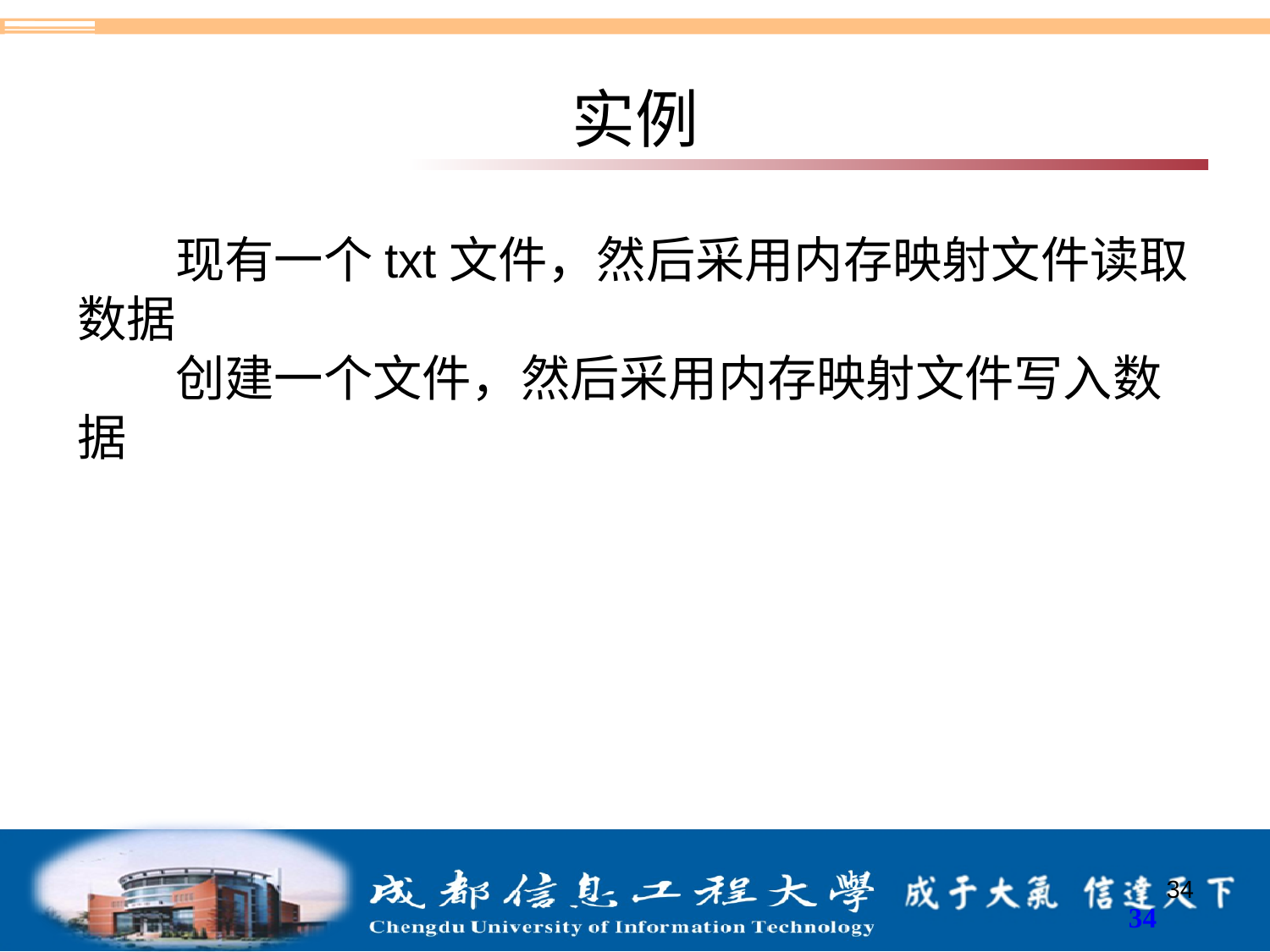

# 实例
现有一个txt文件，然后采用内存映射文件读取数据
创建一个文件，然后采用内存映射文件写入数据